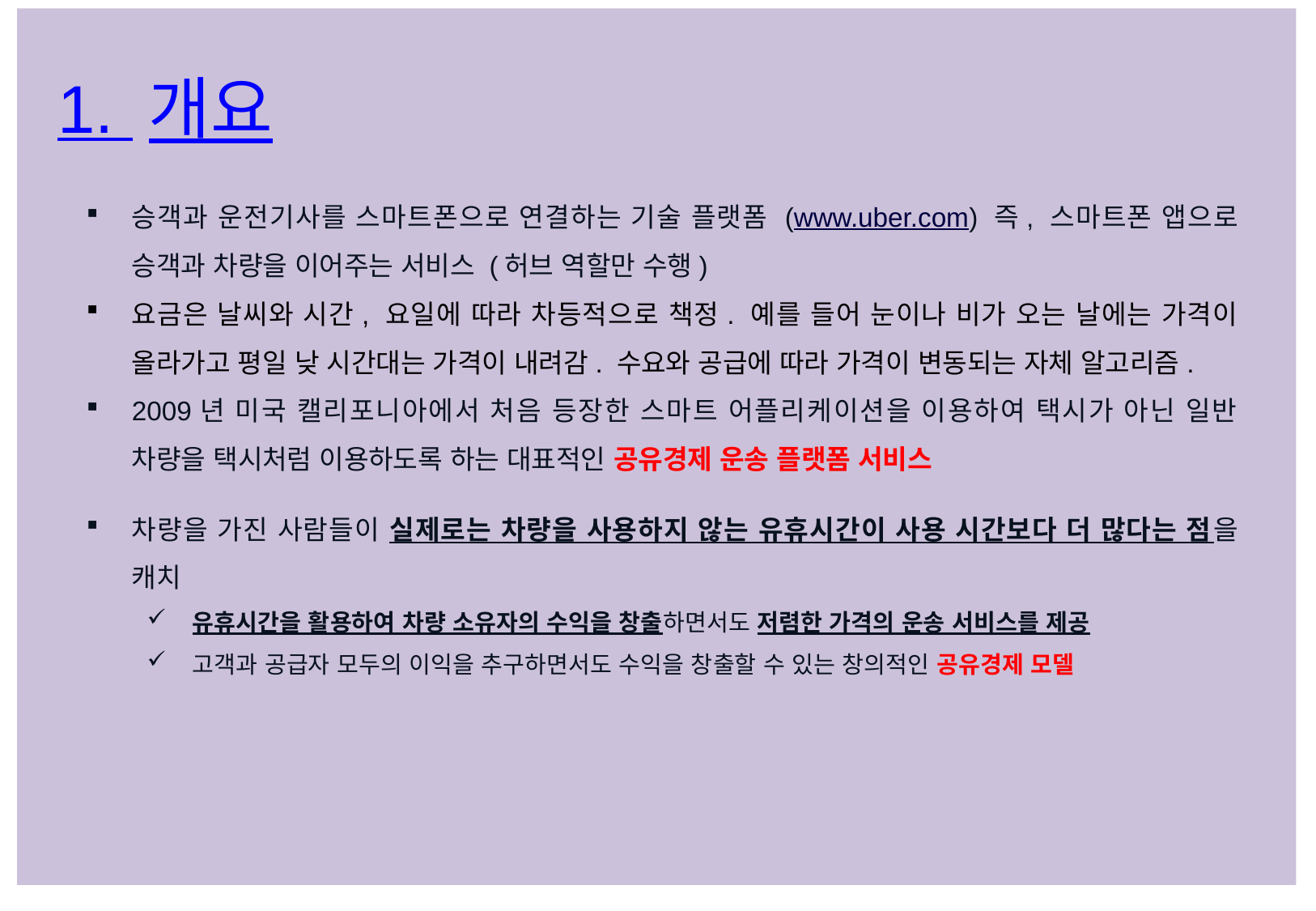

1. 개요
승객과 운전기사를 스마트폰으로 연결하는 기술 플랫폼 (www.uber.com) 즉, 스마트폰 앱으로 승객과 차량을 이어주는 서비스 (허브 역할만 수행)
요금은 날씨와 시간, 요일에 따라 차등적으로 책정. 예를 들어 눈이나 비가 오는 날에는 가격이 올라가고 평일 낮 시간대는 가격이 내려감. 수요와 공급에 따라 가격이 변동되는 자체 알고리즘.
2009년 미국 캘리포니아에서 처음 등장한 스마트 어플리케이션을 이용하여 택시가 아닌 일반 차량을 택시처럼 이용하도록 하는 대표적인 공유경제 운송 플랫폼 서비스

차량을 가진 사람들이 실제로는 차량을 사용하지 않는 유휴시간이 사용 시간보다 더 많다는 점을 캐치
유휴시간을 활용하여 차량 소유자의 수익을 창출하면서도 저렴한 가격의 운송 서비스를 제공
고객과 공급자 모두의 이익을 추구하면서도 수익을 창출할 수 있는 창의적인 공유경제 모델